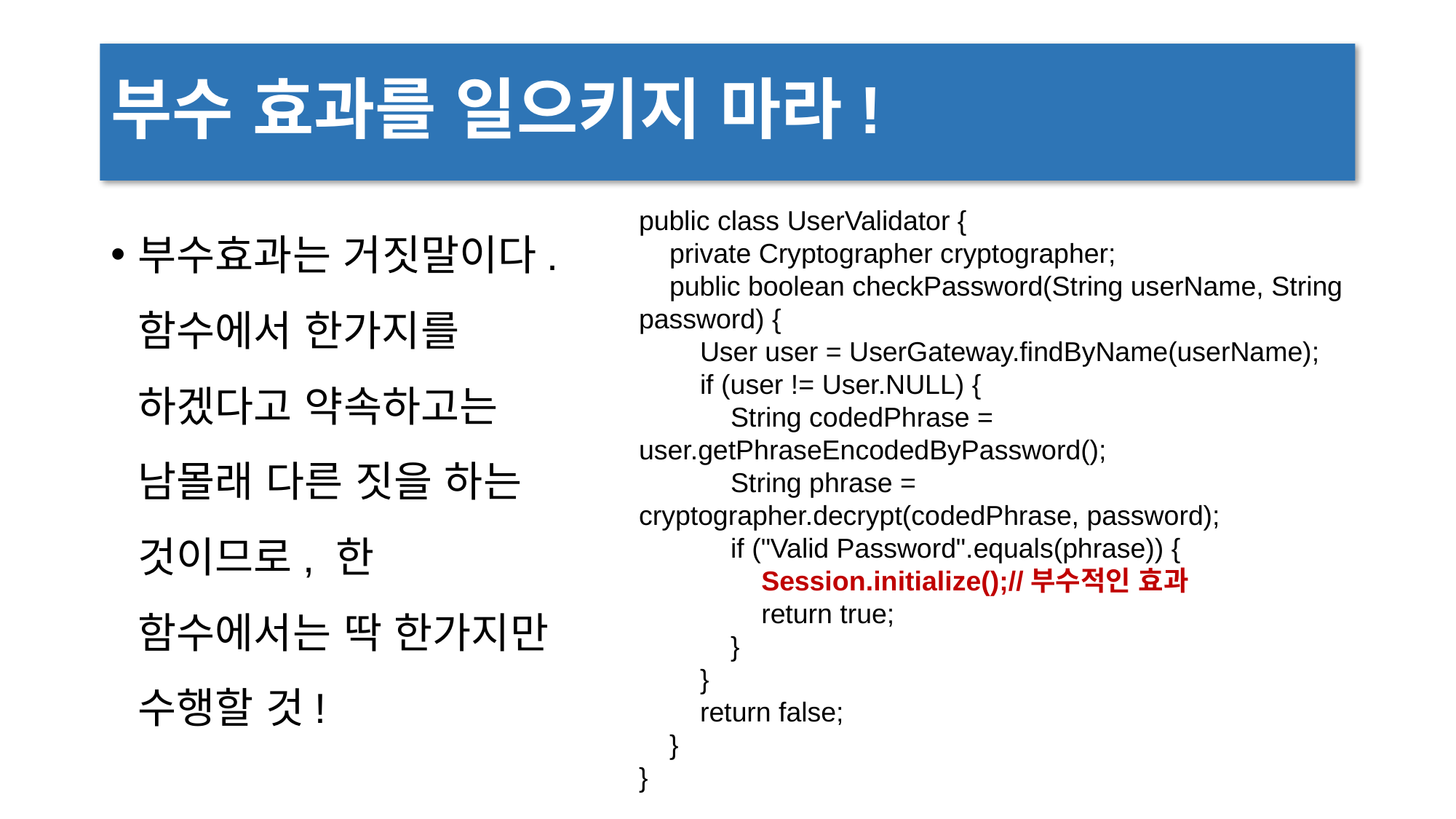

# 부수 효과를 일으키지 마라!
부수효과는 거짓말이다. 함수에서 한가지를 하겠다고 약속하고는 남몰래 다른 짓을 하는 것이므로, 한 함수에서는 딱 한가지만 수행할 것!

public class UserValidator {
    private Cryptographer cryptographer;
    public boolean checkPassword(String userName, String password) {
        User user = UserGateway.findByName(userName);
        if (user != User.NULL) {
            String codedPhrase = user.getPhraseEncodedByPassword();
            String phrase = cryptographer.decrypt(codedPhrase, password);
            if ("Valid Password".equals(phrase)) {
                Session.initialize();//부수적인 효과
                return true;
            }
        }
        return false;
    }
}